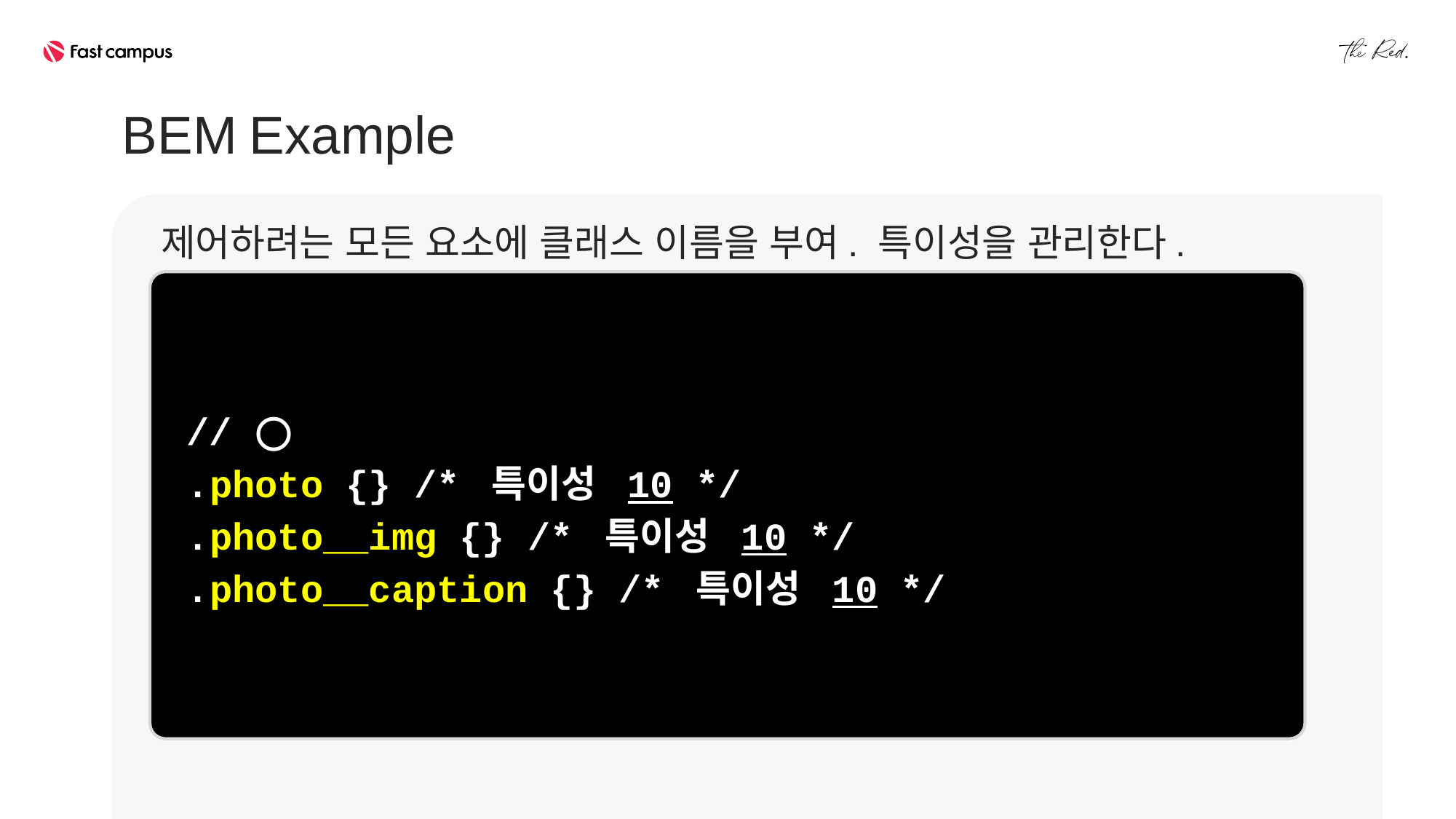

BEM Example
제어하려는 모든 요소에 클래스 이름을 부여. 특이성을 관리한다.
// ⭕
.photo {} /* 특이성 10 */
.photo__img {} /* 특이성 10 */
.photo__caption {} /* 특이성 10 */